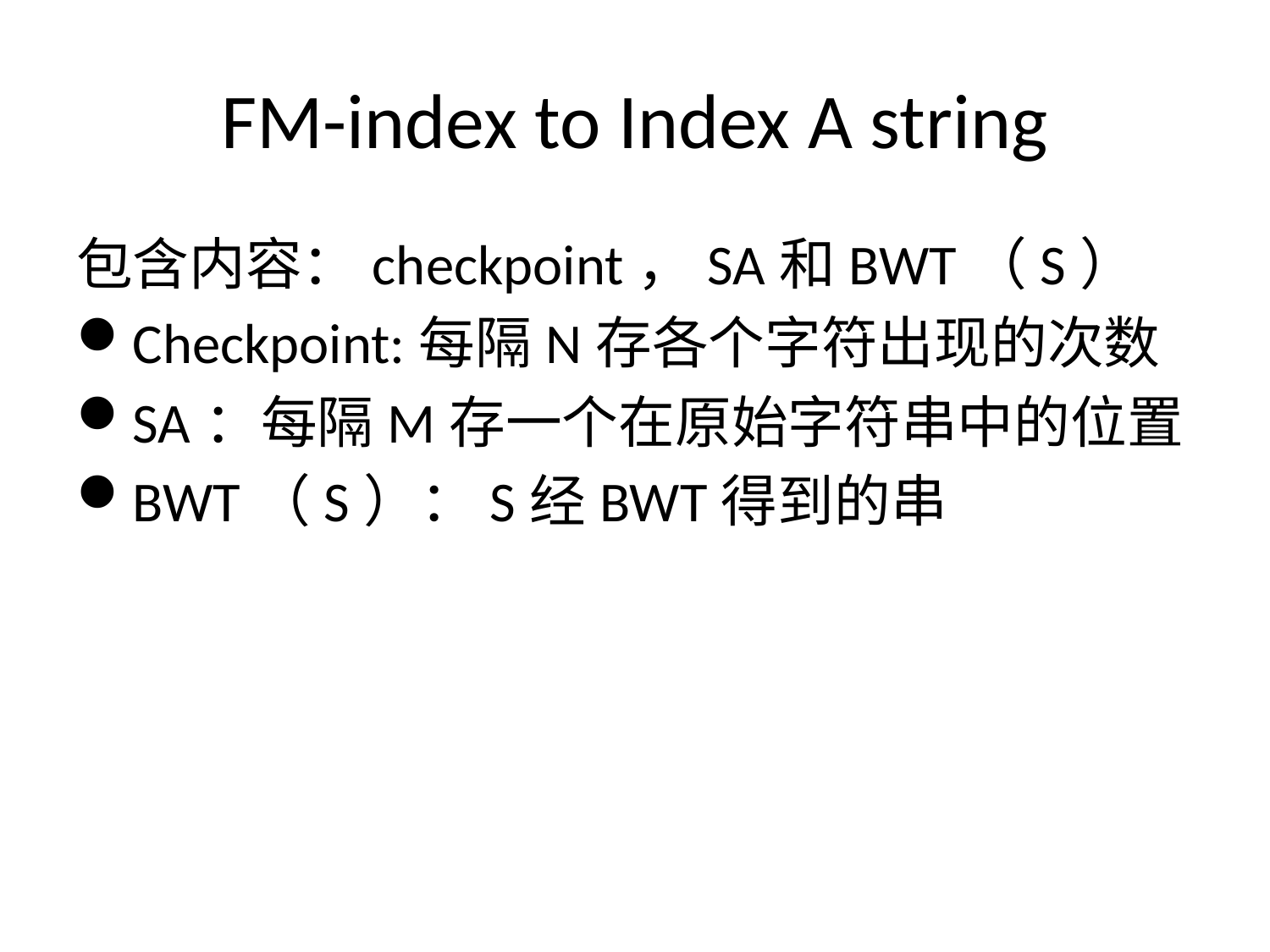

# FM-index to Index A string
包含内容：checkpoint，SA和BWT（S）
Checkpoint:每隔N存各个字符出现的次数
SA：每隔M存一个在原始字符串中的位置
BWT（S）：S经BWT得到的串